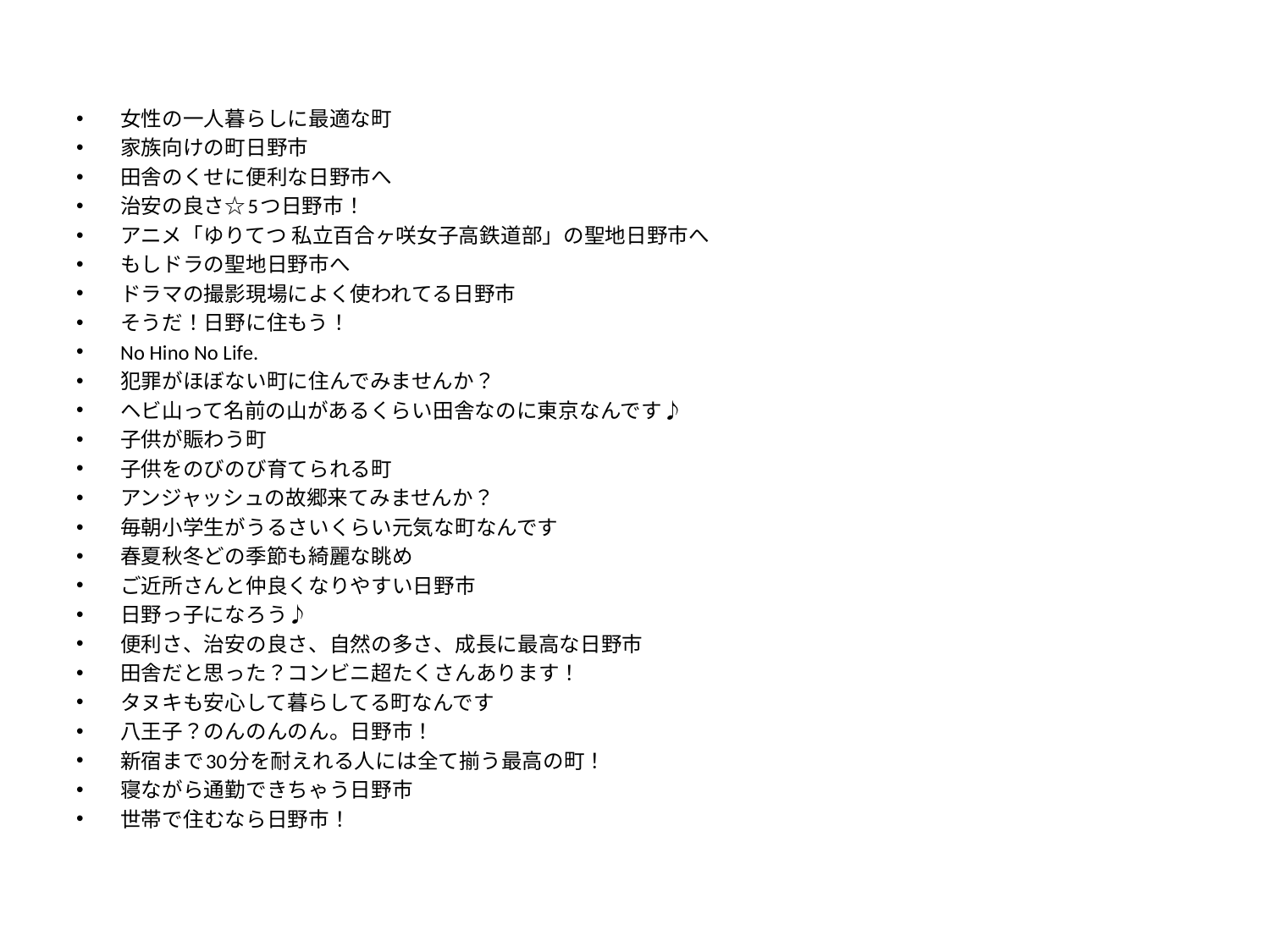

女性の一人暮らしに最適な町
家族向けの町日野市
田舎のくせに便利な日野市へ
治安の良さ☆5つ日野市！
アニメ「ゆりてつ 私立百合ヶ咲女子高鉄道部」の聖地日野市へ
もしドラの聖地日野市へ
ドラマの撮影現場によく使われてる日野市
そうだ！日野に住もう！
No Hino No Life.
犯罪がほぼない町に住んでみませんか？
ヘビ山って名前の山があるくらい田舎なのに東京なんです♪
子供が賑わう町
子供をのびのび育てられる町
アンジャッシュの故郷来てみませんか？
毎朝小学生がうるさいくらい元気な町なんです
春夏秋冬どの季節も綺麗な眺め
ご近所さんと仲良くなりやすい日野市
日野っ子になろう♪
便利さ、治安の良さ、自然の多さ、成長に最高な日野市
田舎だと思った？コンビニ超たくさんあります！
タヌキも安心して暮らしてる町なんです
八王子？のんのんのん。日野市！
新宿まで30分を耐えれる人には全て揃う最高の町！
寝ながら通勤できちゃう日野市
世帯で住むなら日野市！